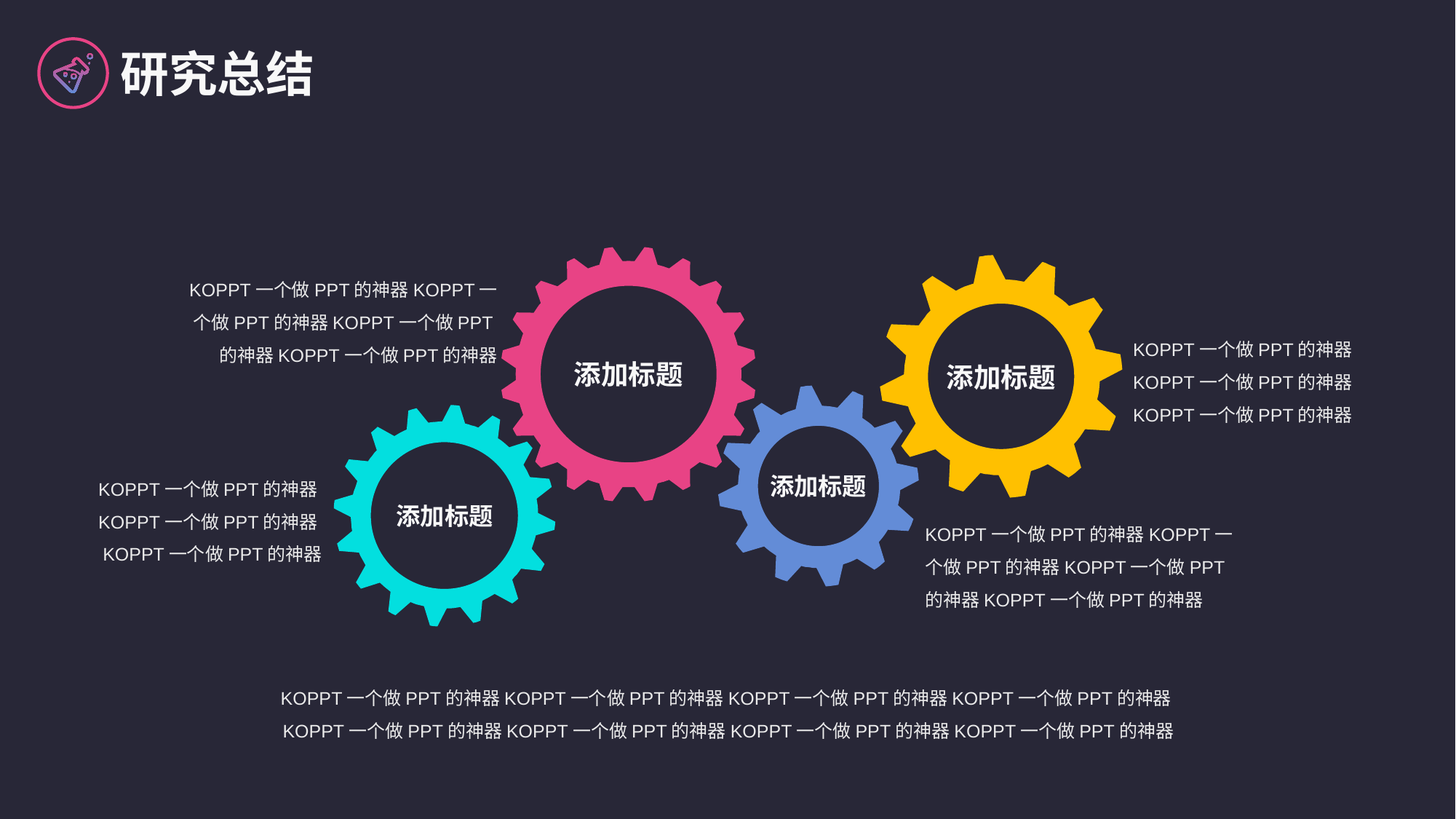

研究总结

添加标题
添加标题

添加标题
添加标题
KOPPT一个做PPT的神器KOPPT一个做PPT的神器KOPPT一个做PPT的神器KOPPT一个做PPT的神器
KOPPT一个做PPT的神器KOPPT一个做PPT的神器KOPPT一个做PPT的神器
KOPPT一个做PPT的神器KOPPT一个做PPT的神器KOPPT一个做PPT的神器
KOPPT一个做PPT的神器KOPPT一个做PPT的神器KOPPT一个做PPT的神器KOPPT一个做PPT的神器
KOPPT一个做PPT的神器KOPPT一个做PPT的神器KOPPT一个做PPT的神器KOPPT一个做PPT的神器KOPPT一个做PPT的神器KOPPT一个做PPT的神器KOPPT一个做PPT的神器KOPPT一个做PPT的神器